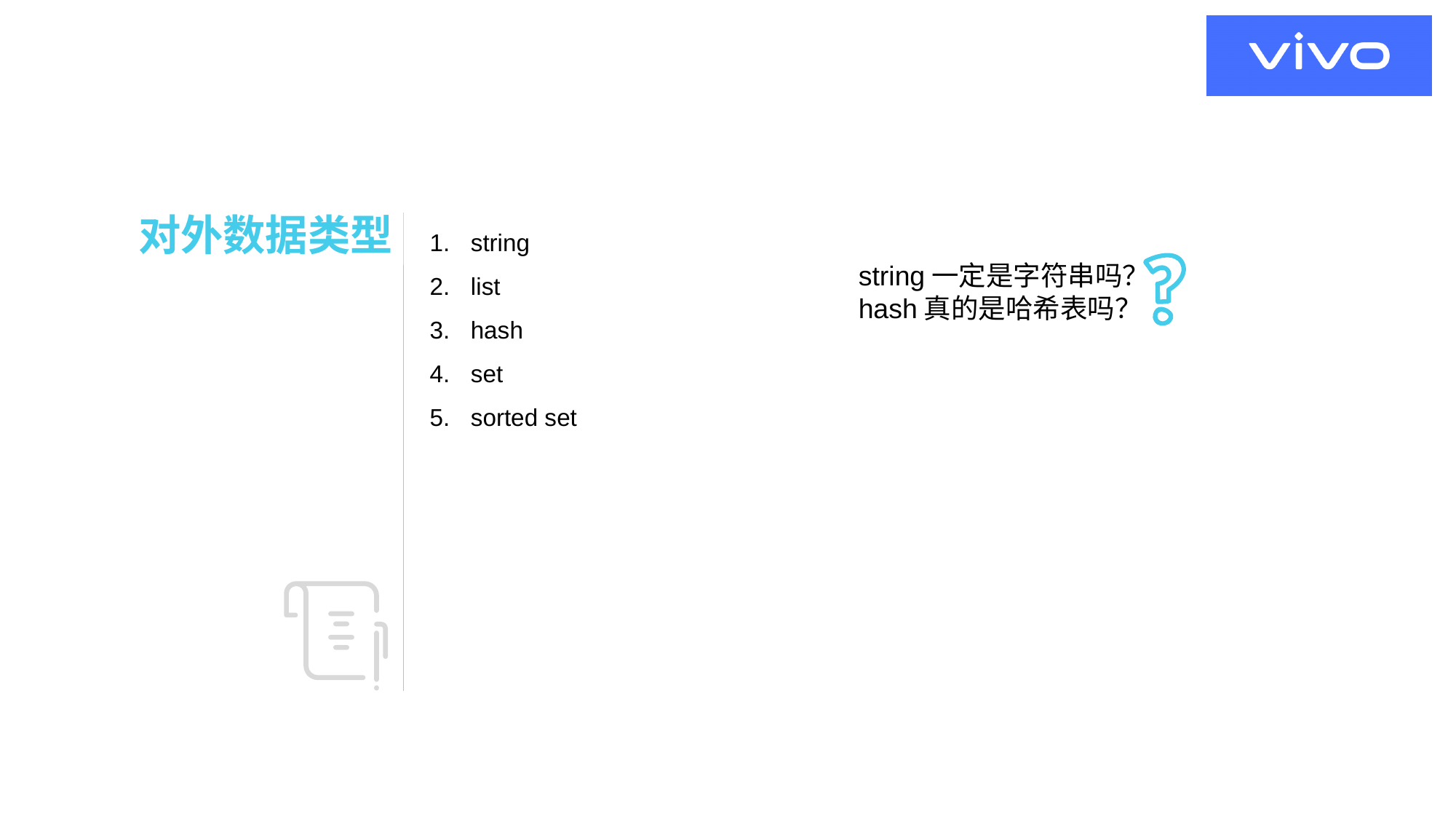

对外数据类型
string
list
hash
set
sorted set

string一定是字符串吗？
hash真的是哈希表吗？